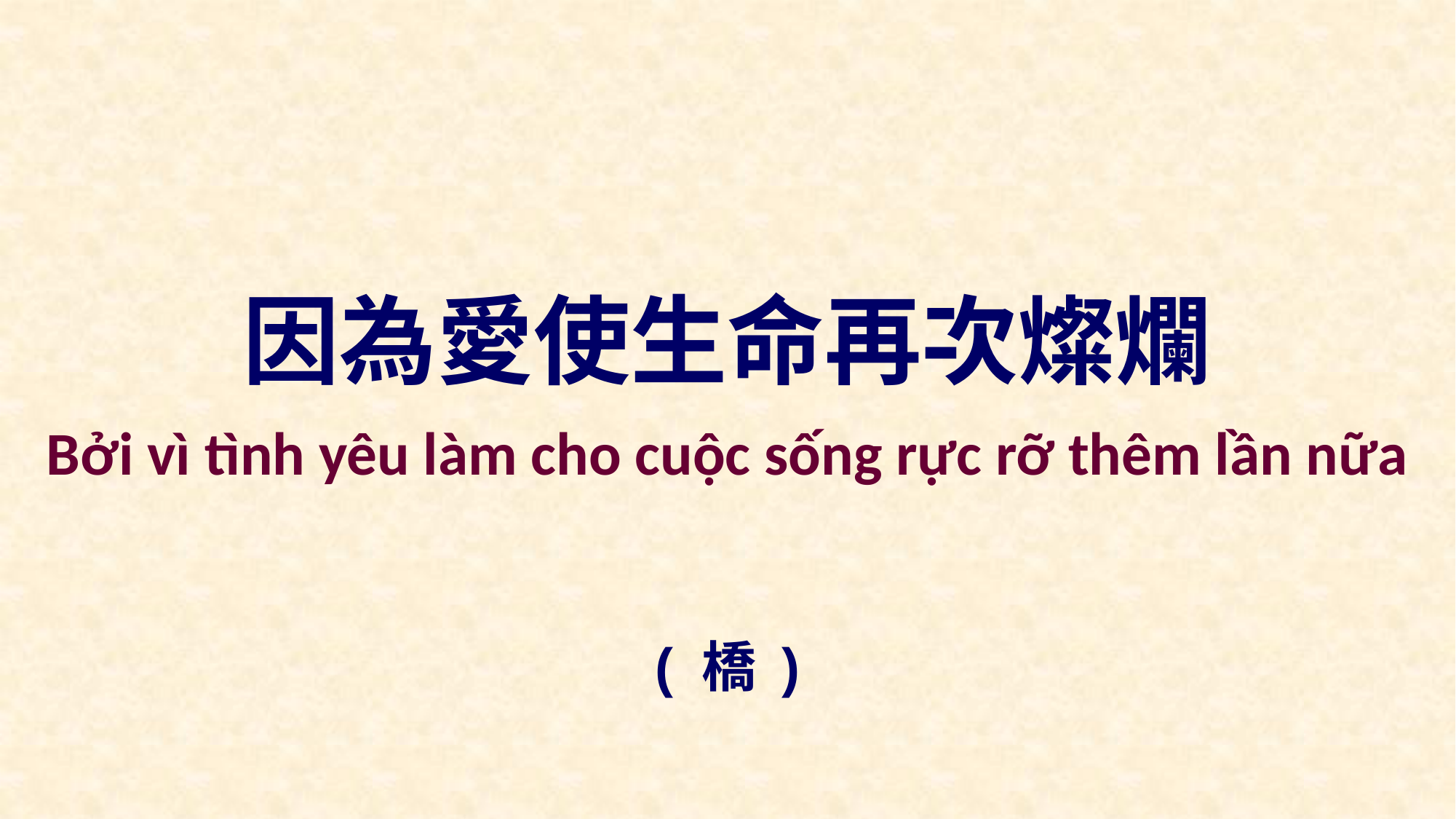

因為愛使生命再次燦爛
Bởi vì tình yêu làm cho cuộc sống rực rỡ thêm lần nữa
( 橋 )